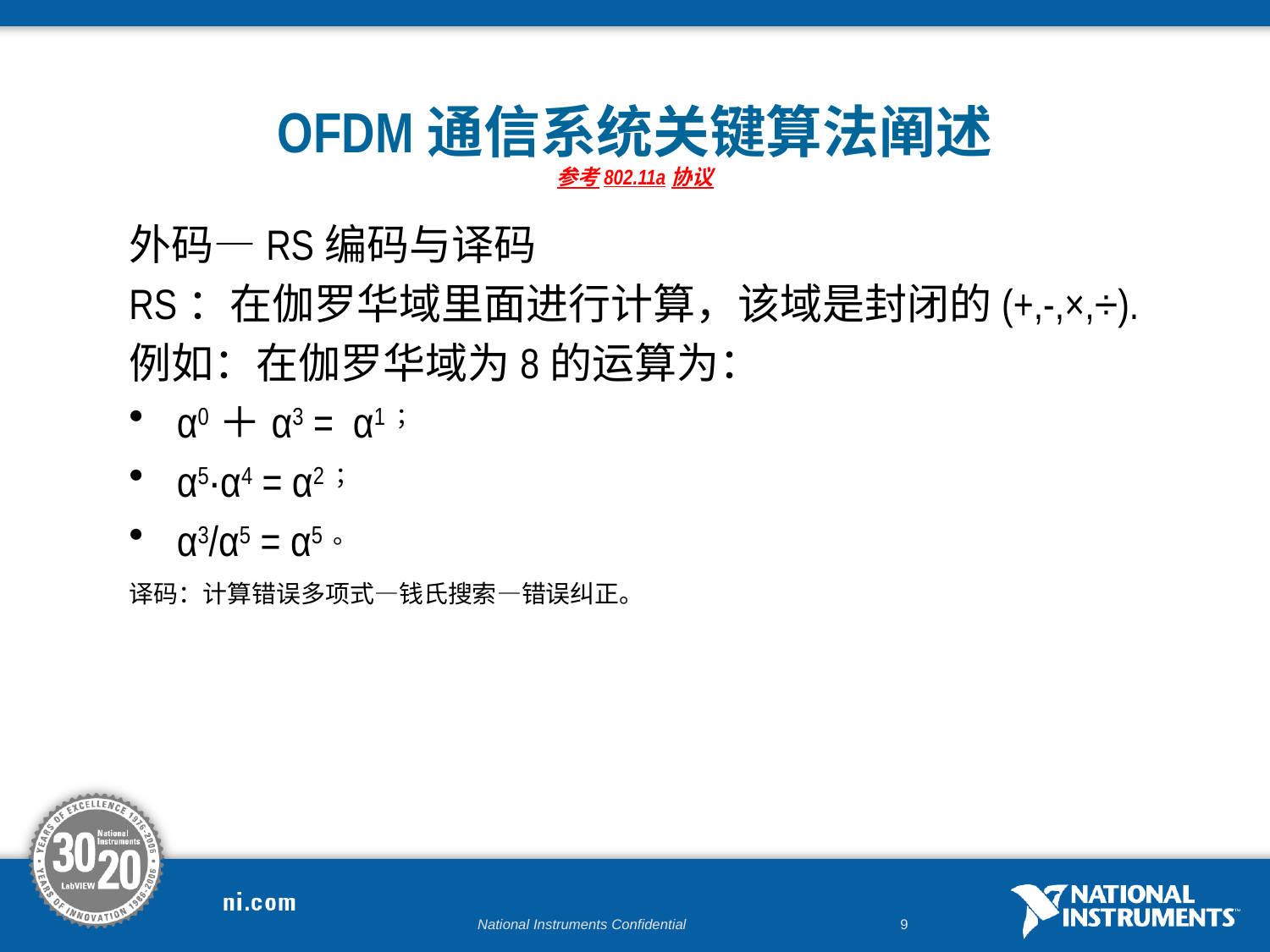

# OFDM通信系统关键算法阐述 参考802.11a协议
外码—RS编码与译码
RS：在伽罗华域里面进行计算，该域是封闭的(+,-,×,÷).
例如：在伽罗华域为8的运算为：
α0＋α3 =  α1；
α5·α4 = α2；
α3/α5 = α5。
译码：计算错误多项式—钱氏搜索—错误纠正。